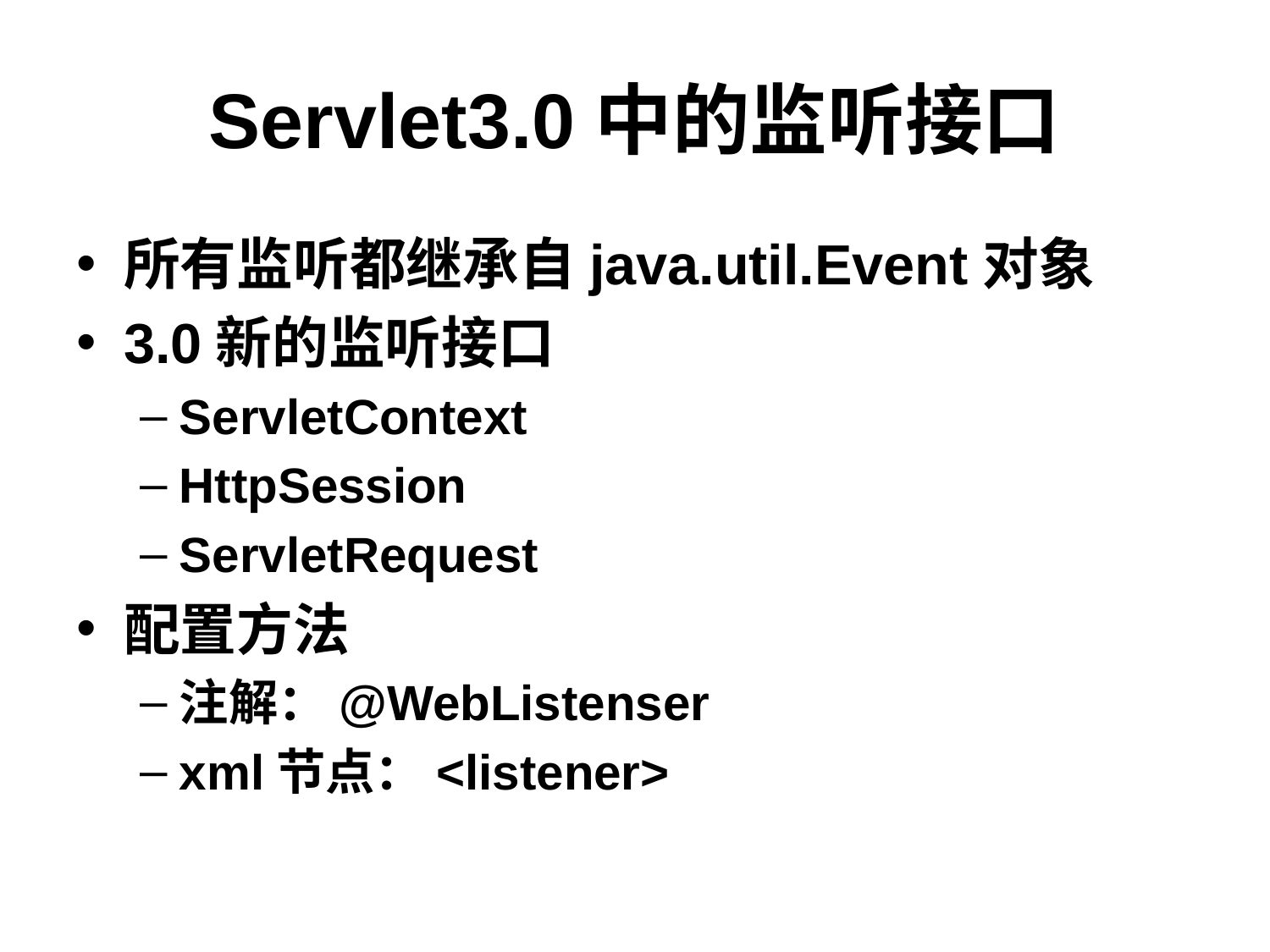

# Servlet3.0中的监听接口
所有监听都继承自java.util.Event对象
3.0新的监听接口
ServletContext
HttpSession
ServletRequest
配置方法
注解：@WebListenser
xml节点：<listener>